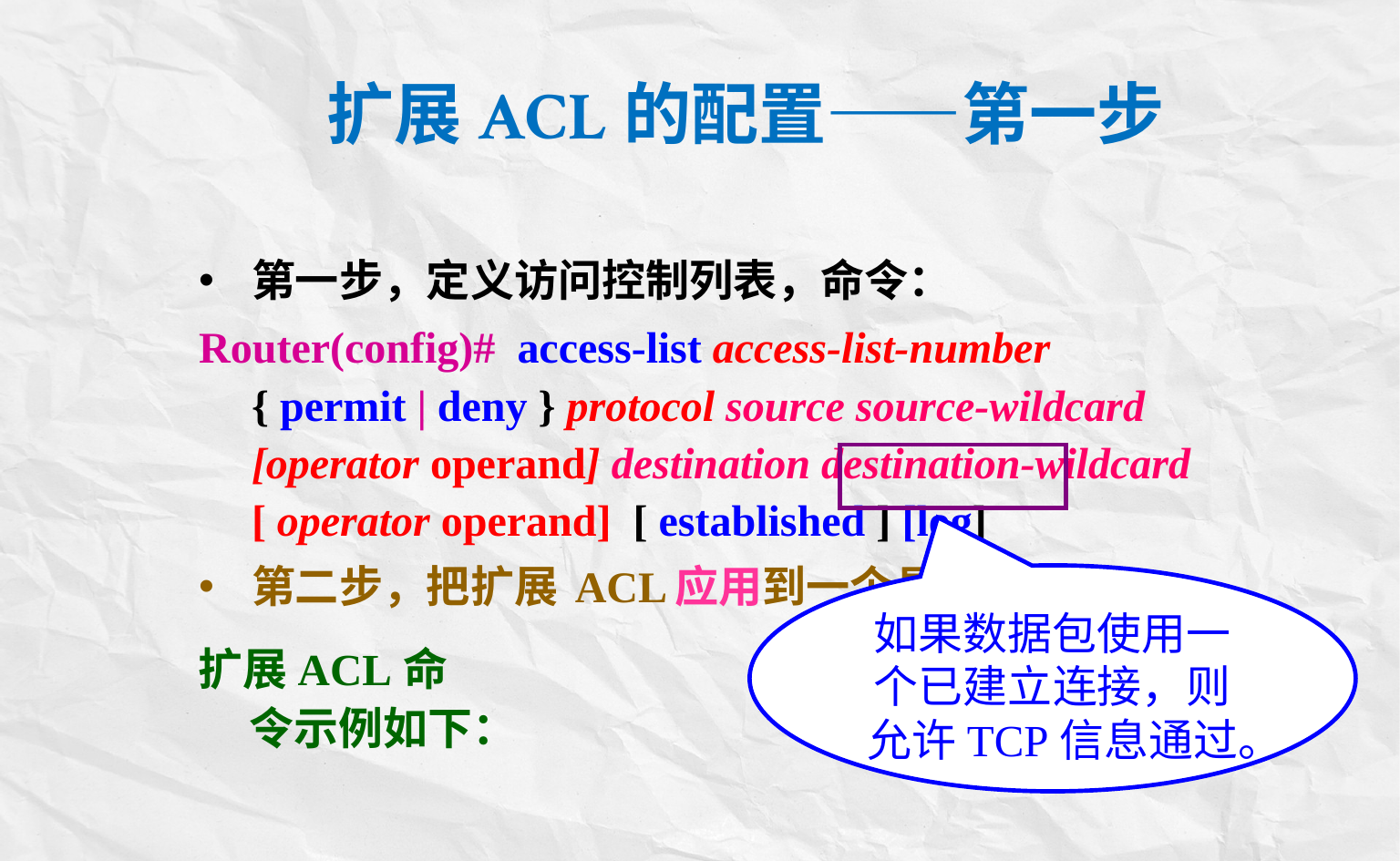

扩展ACL的配置——第一步
第一步，定义访问控制列表，命令：
Router(config)#  access-list access-list-number { permit | deny } protocol source source-wildcard [operator operand] destination destination-wildcard [ operator operand]  [ established ] [log]
第二步，把扩展 ACL应用到一个具体接口：

如果数据包使用一个已建立连接，则允许TCP信息通过。
扩展ACL命令示例如下：

32